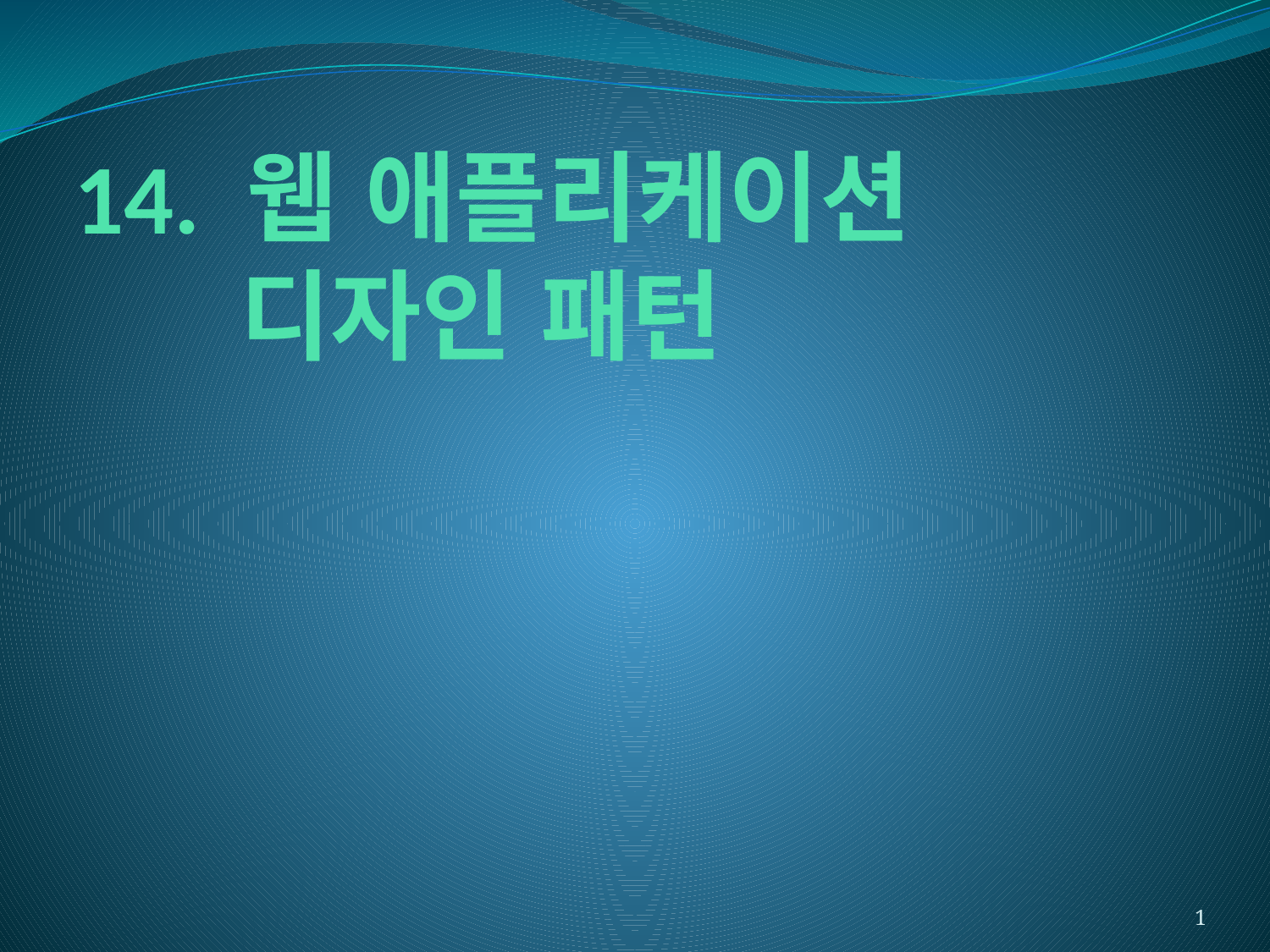

# 14. 웹 애플리케이션 디자인 패턴
1